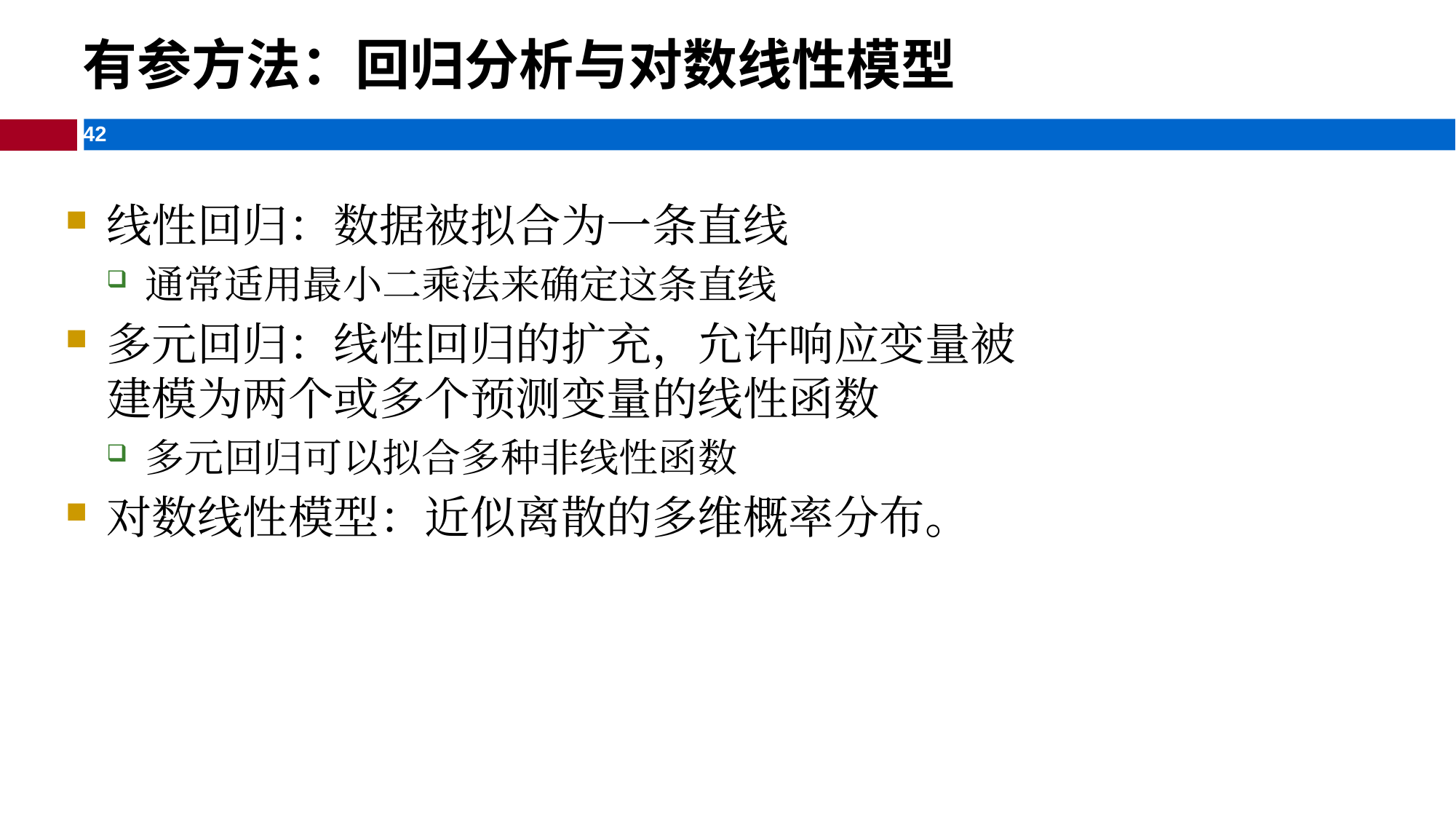

有参方法：回归分析与对数线性模型
线性回归：数据被拟合为一条直线
通常适用最小二乘法来确定这条直线
多元回归：线性回归的扩充，允许响应变量被建模为两个或多个预测变量的线性函数
多元回归可以拟合多种非线性函数
对数线性模型：近似离散的多维概率分布。